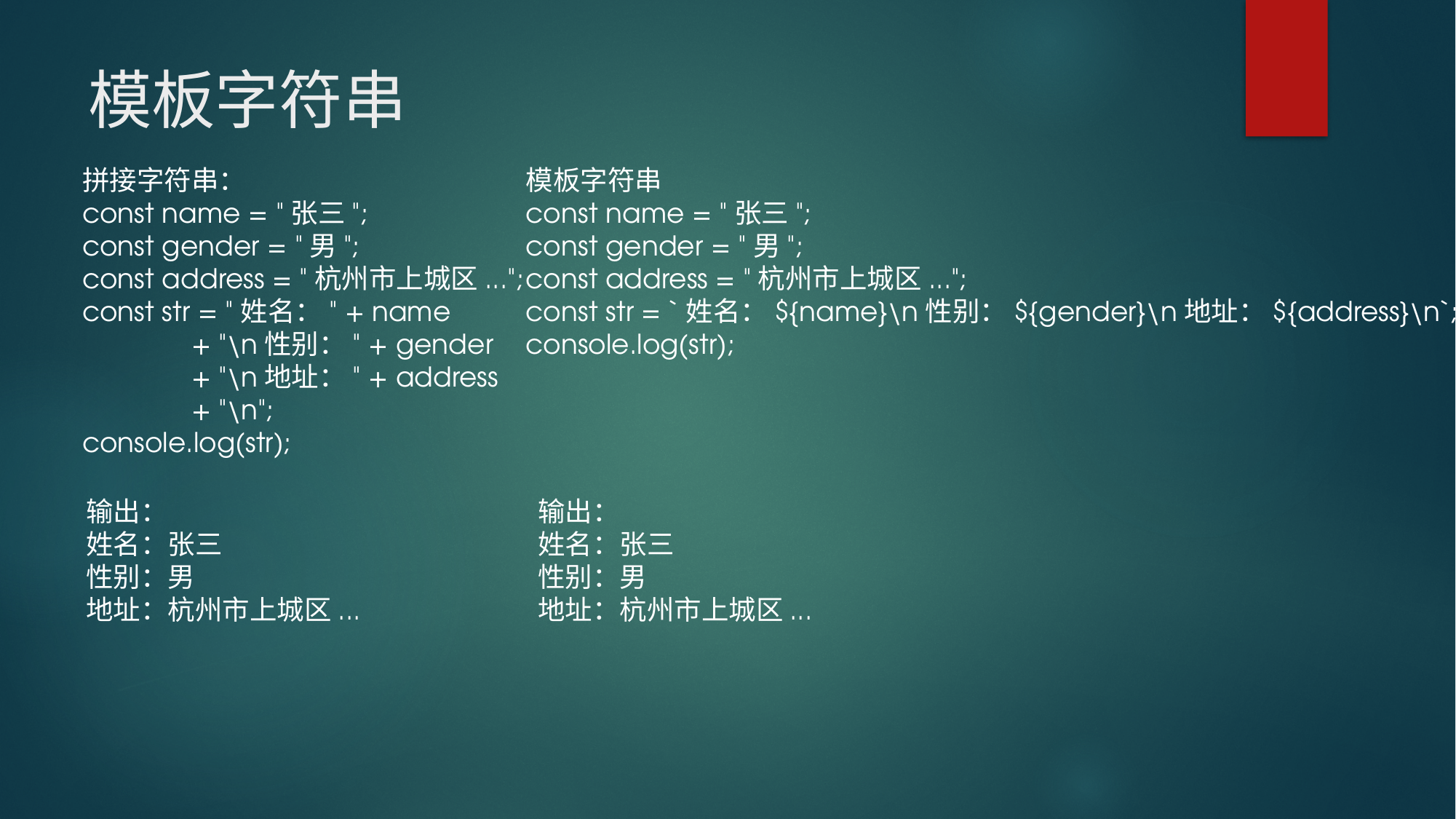

# 模板字符串
拼接字符串：
const name = "张三";
const gender = "男";
const address = "杭州市上城区...";
const str = "姓名：" + name
	+ "\n性别：" + gender
	+ "\n地址：" + address
	+ "\n";
console.log(str);
模板字符串
const name = "张三";
const gender = "男";
const address = "杭州市上城区...";
const str = `姓名：${name}\n性别：${gender}\n地址：${address}\n`;
console.log(str);

输出：
姓名：张三
性别：男
地址：杭州市上城区...
输出：
姓名：张三
性别：男
地址：杭州市上城区...